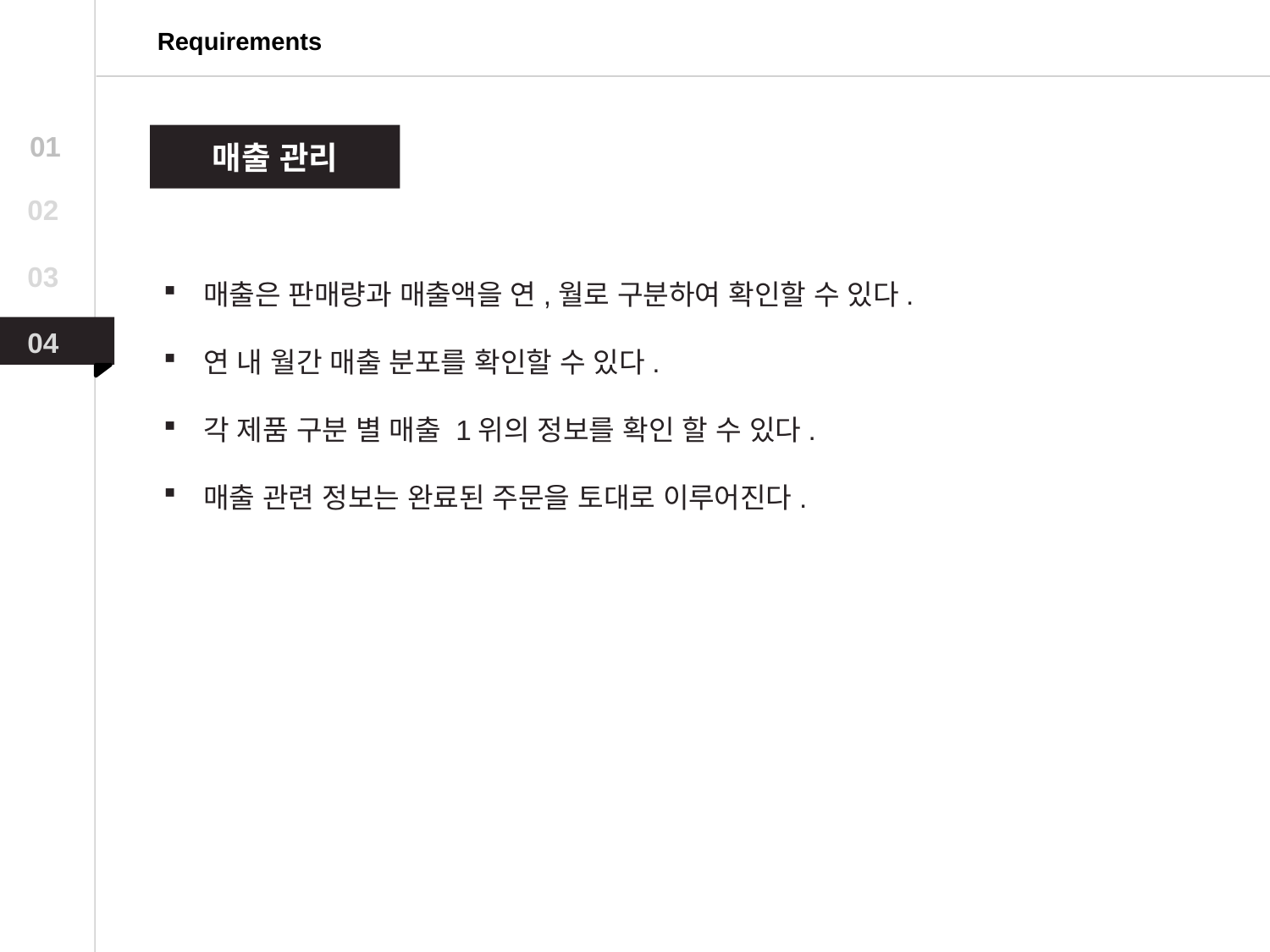

Requirements
01
매출 관리
02
매출은 판매량과 매출액을 연,월로 구분하여 확인할 수 있다.
연 내 월간 매출 분포를 확인할 수 있다.
각 제품 구분 별 매출 1위의 정보를 확인 할 수 있다.
매출 관련 정보는 완료된 주문을 토대로 이루어진다.
03

04